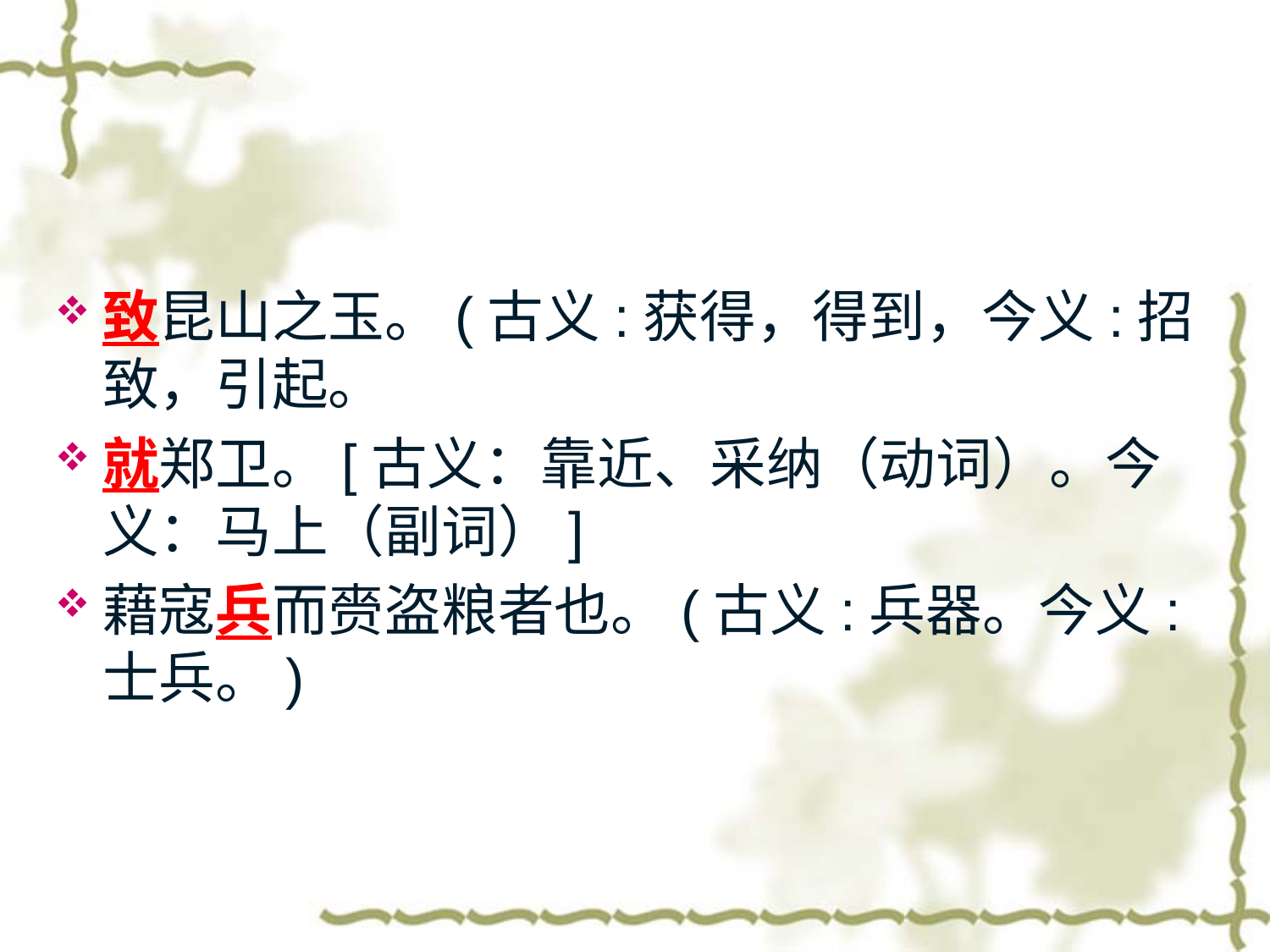

#
致昆山之玉。(古义:获得，得到，今义:招致，引起。
就郑卫。[古义：靠近、采纳（动词）。今义：马上（副词）]
藉寇兵而赍盗粮者也。(古义:兵器。今义:士兵。)